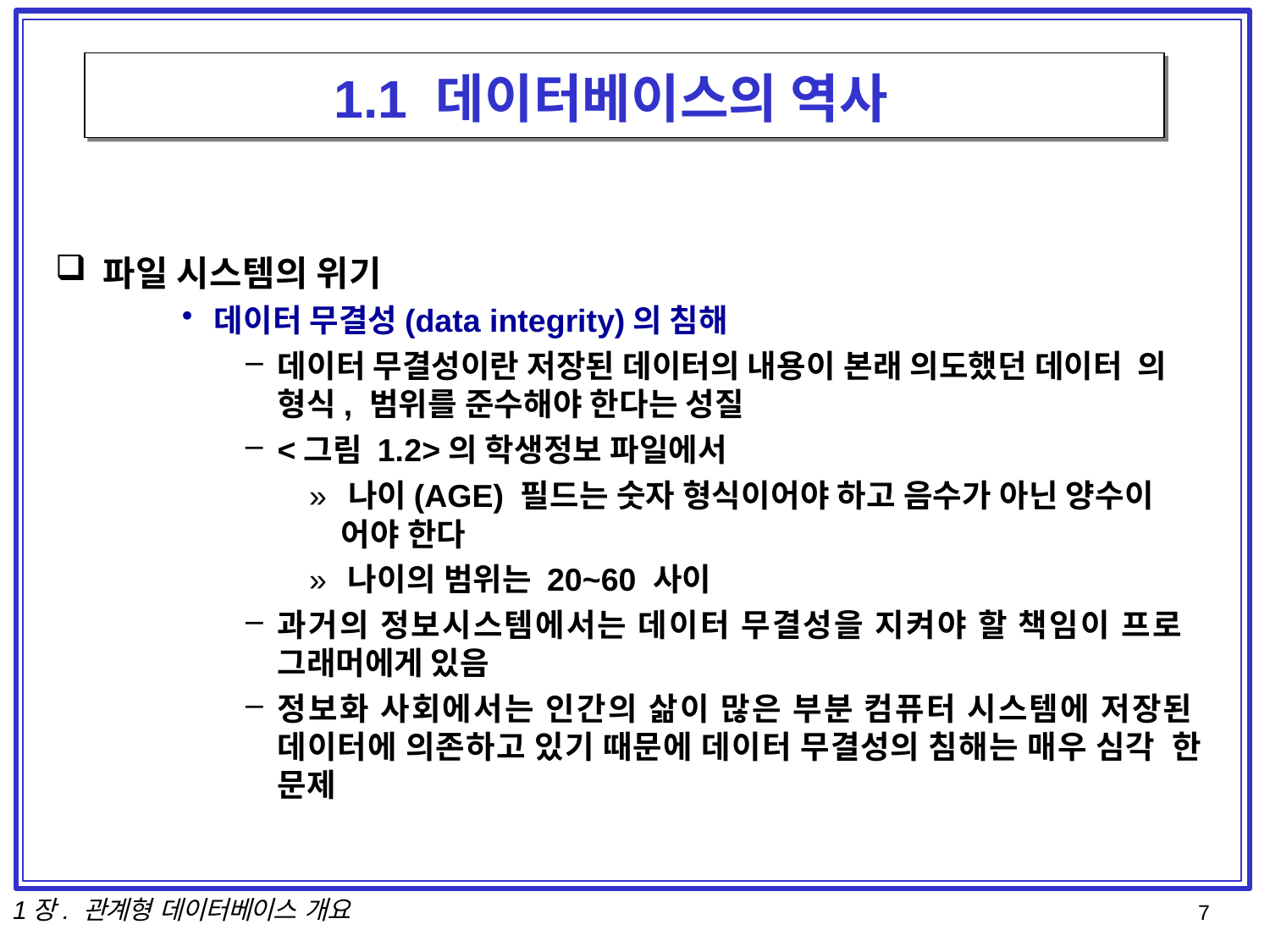

# 1.1 데이터베이스의 역사
파일 시스템의 위기
데이터 무결성(data integrity)의 침해
데이터 무결성이란 저장된 데이터의 내용이 본래 의도했던 데이터  의 형식, 범위를 준수해야 한다는 성질
<그림 1.2>의 학생정보 파일에서
» 나이(AGE) 필드는 숫자 형식이어야 하고 음수가 아닌 양수이
어야 한다
» 나이의 범위는 20~60 사이
과거의 정보시스템에서는 데이터 무결성을 지켜야 할 책임이 프로  그래머에게 있음
정보화 사회에서는 인간의 삶이 많은 부분 컴퓨터 시스템에 저장된  데이터에 의존하고 있기 때문에 데이터 무결성의 침해는 매우 심각  한 문제
1장. 관계형 데이터베이스 개요
7